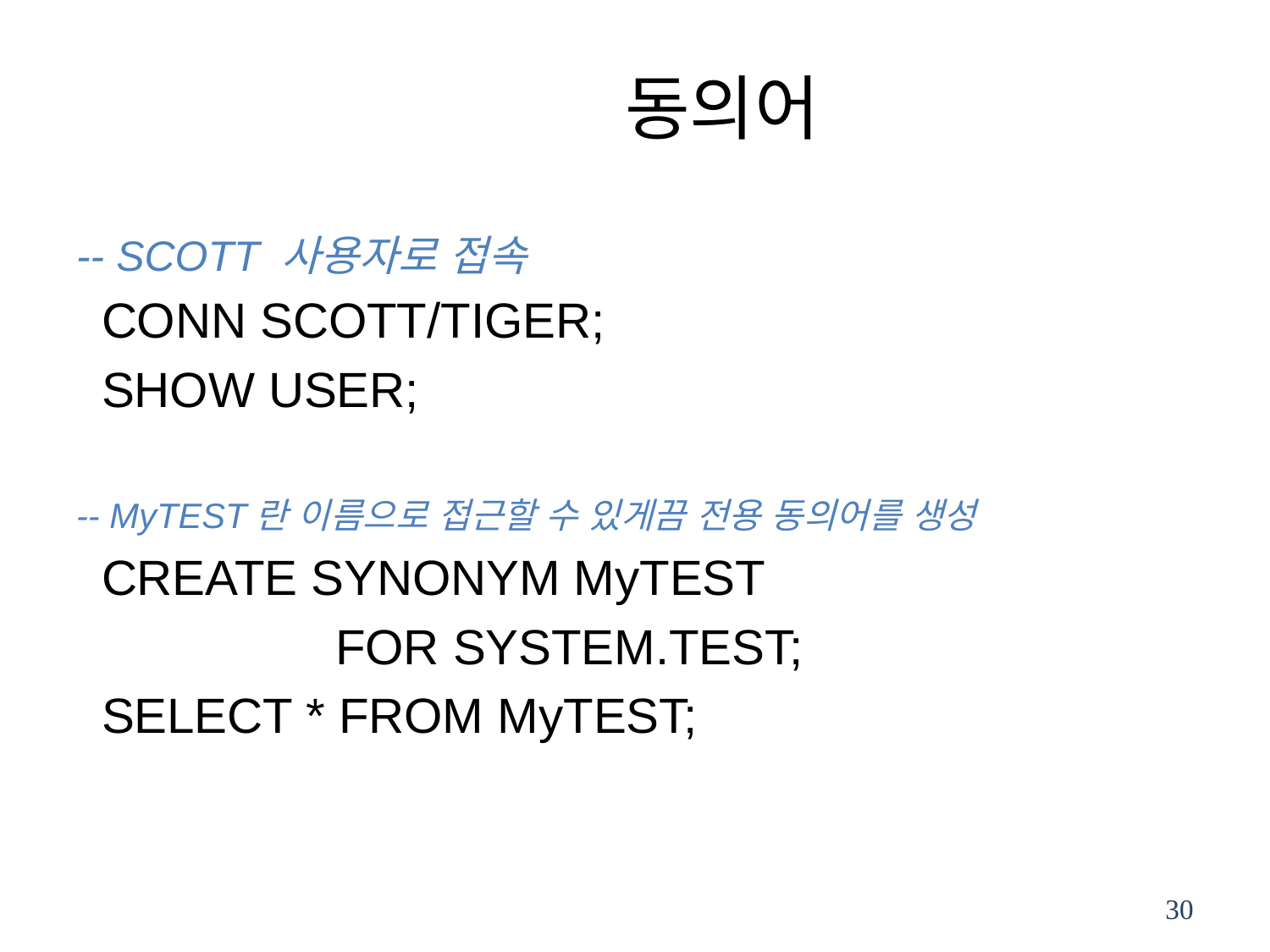

# 동의어
-- SCOTT 사용자로 접속
CONN SCOTT/TIGER;
SHOW USER;

-- MyTEST란 이름으로 접근할 수 있게끔 전용 동의어를 생성
CREATE SYNONYM MyTEST
                 FOR SYSTEM.TEST;
SELECT * FROM MyTEST;

30